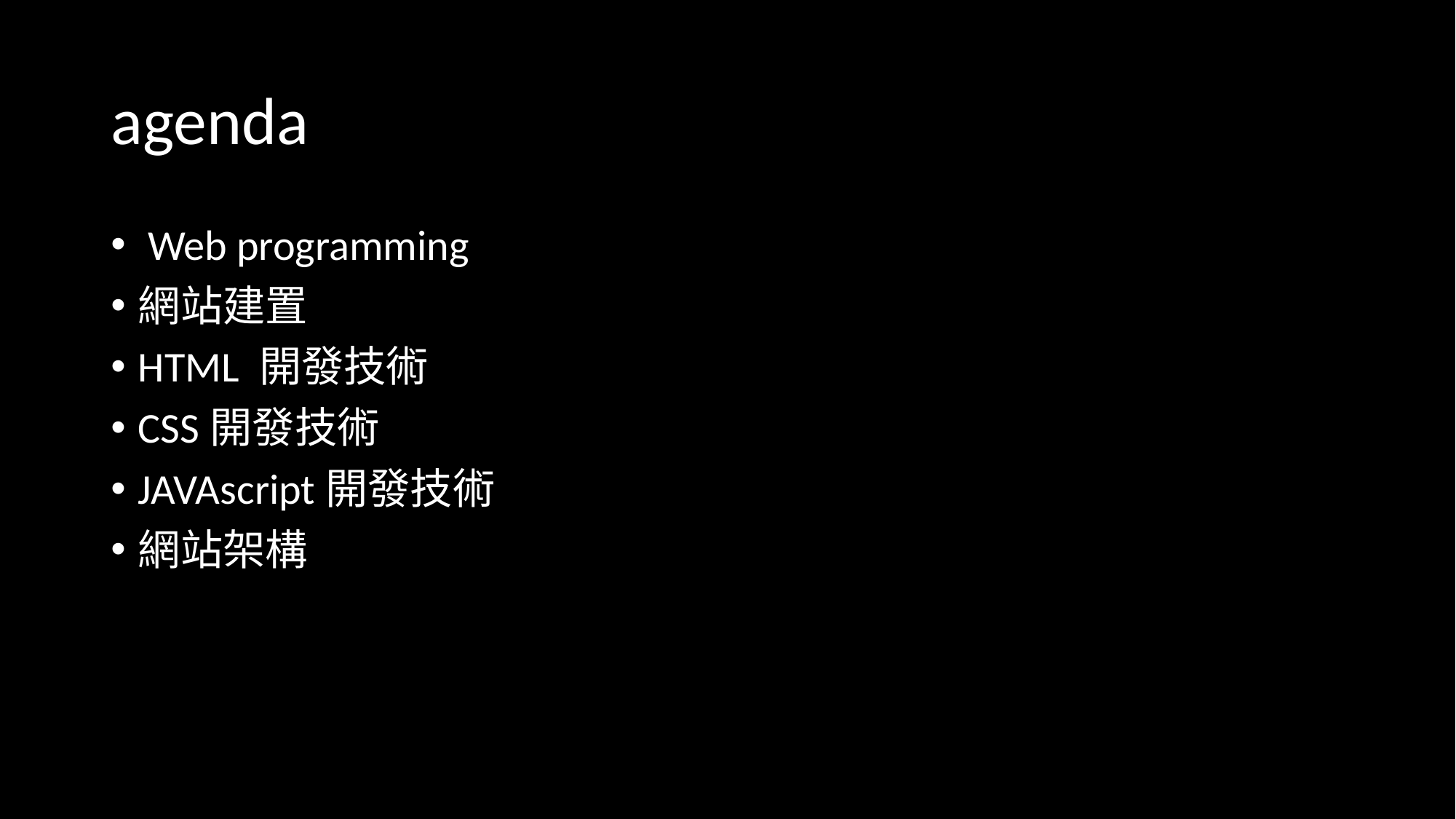

# agenda
 Web programming
網站建置
HTML 開發技術
CSS開發技術
JAVAscript開發技術
網站架構